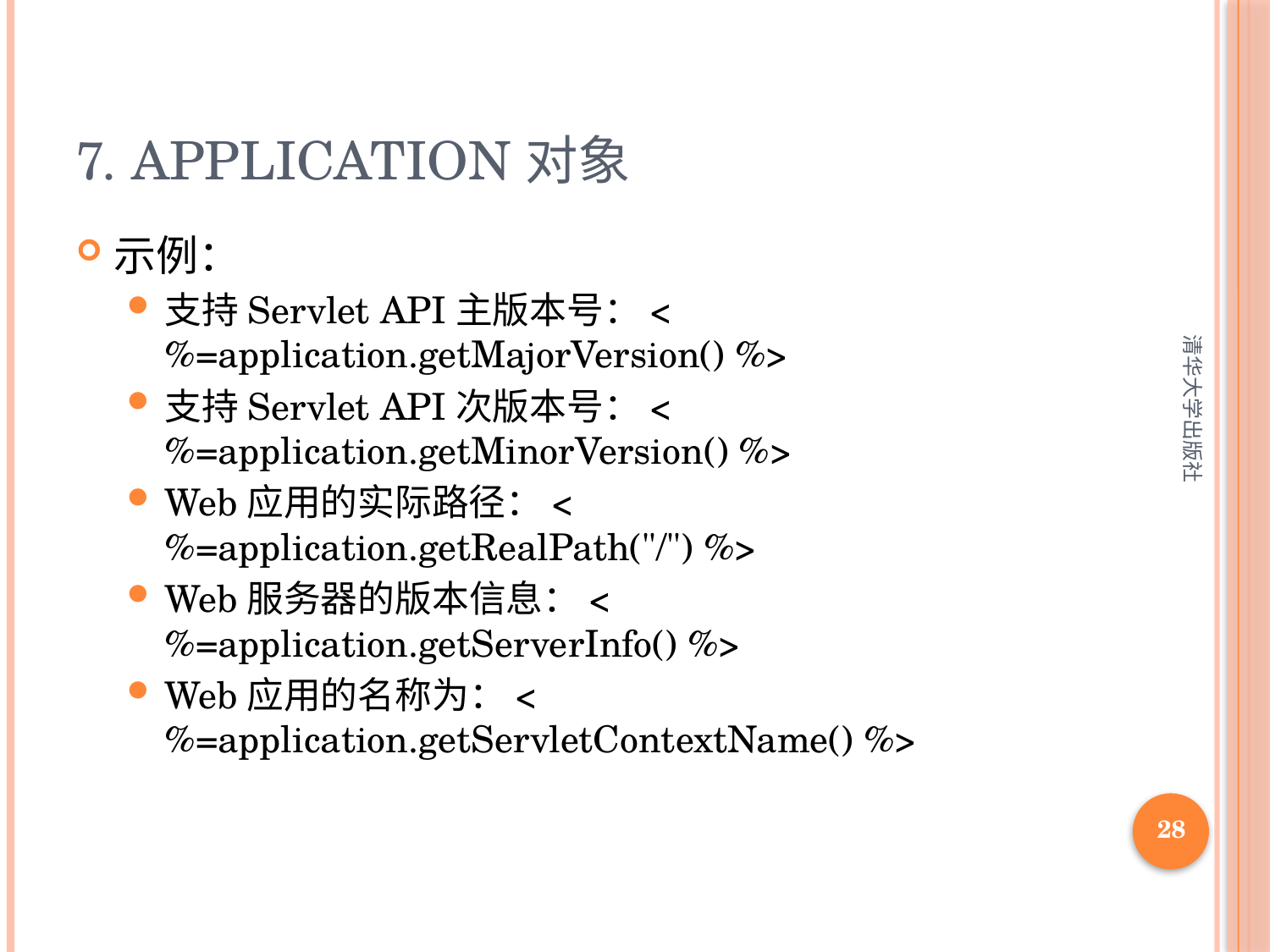

# 7. application对象
示例：
支持Servlet API主版本号：<%=application.getMajorVersion() %>
支持Servlet API次版本号：<%=application.getMinorVersion() %>
Web应用的实际路径：<%=application.getRealPath("/") %>
Web服务器的版本信息：<%=application.getServerInfo() %>
Web应用的名称为：<%=application.getServletContextName() %>
清华大学出版社
28